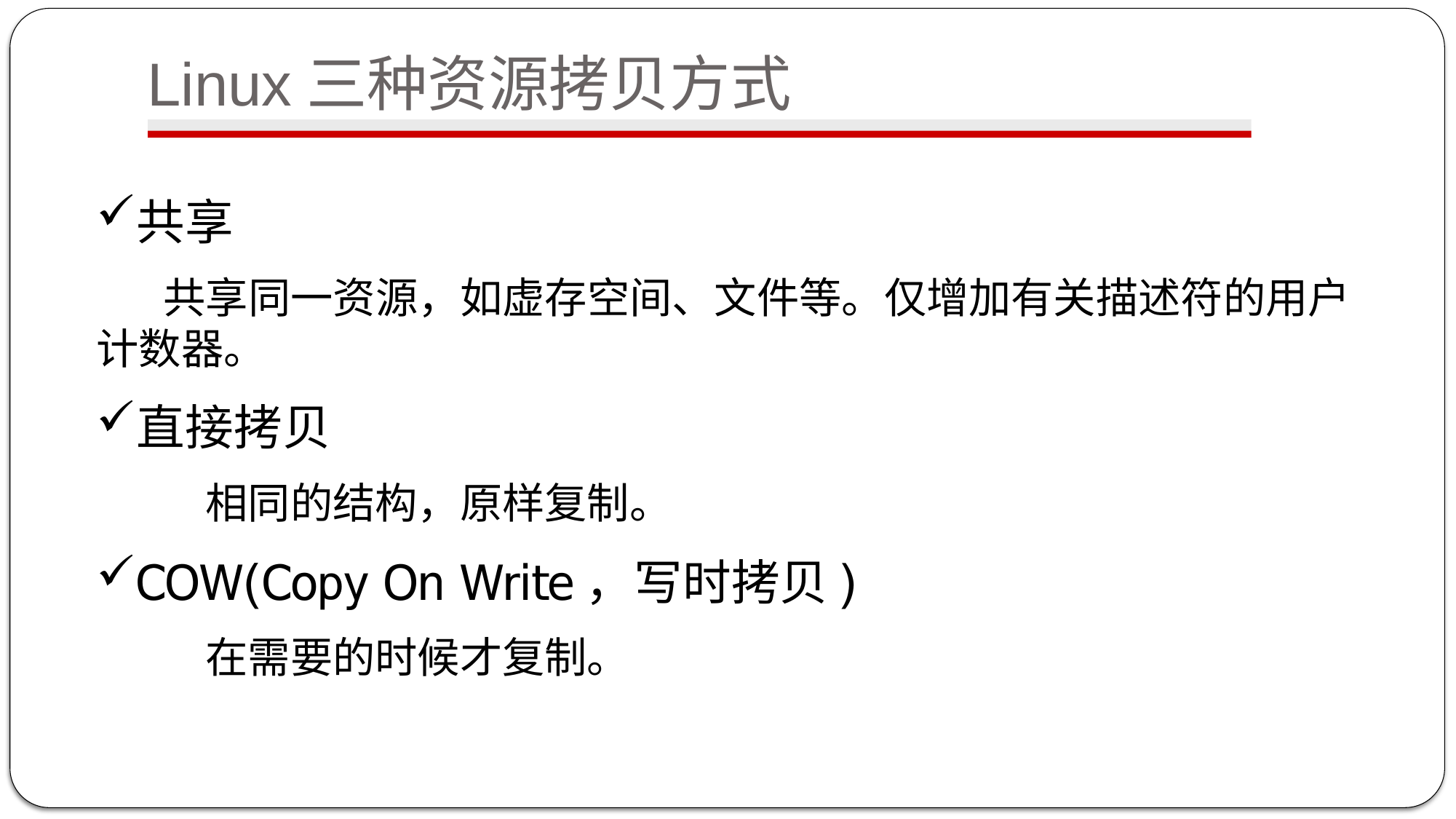

# Linux三种资源拷贝方式
共享
      共享同一资源，如虚存空间、文件等。仅增加有关描述符的用户计数器。
直接拷贝
	相同的结构，原样复制。
COW(Copy On Write，写时拷贝)
	在需要的时候才复制。